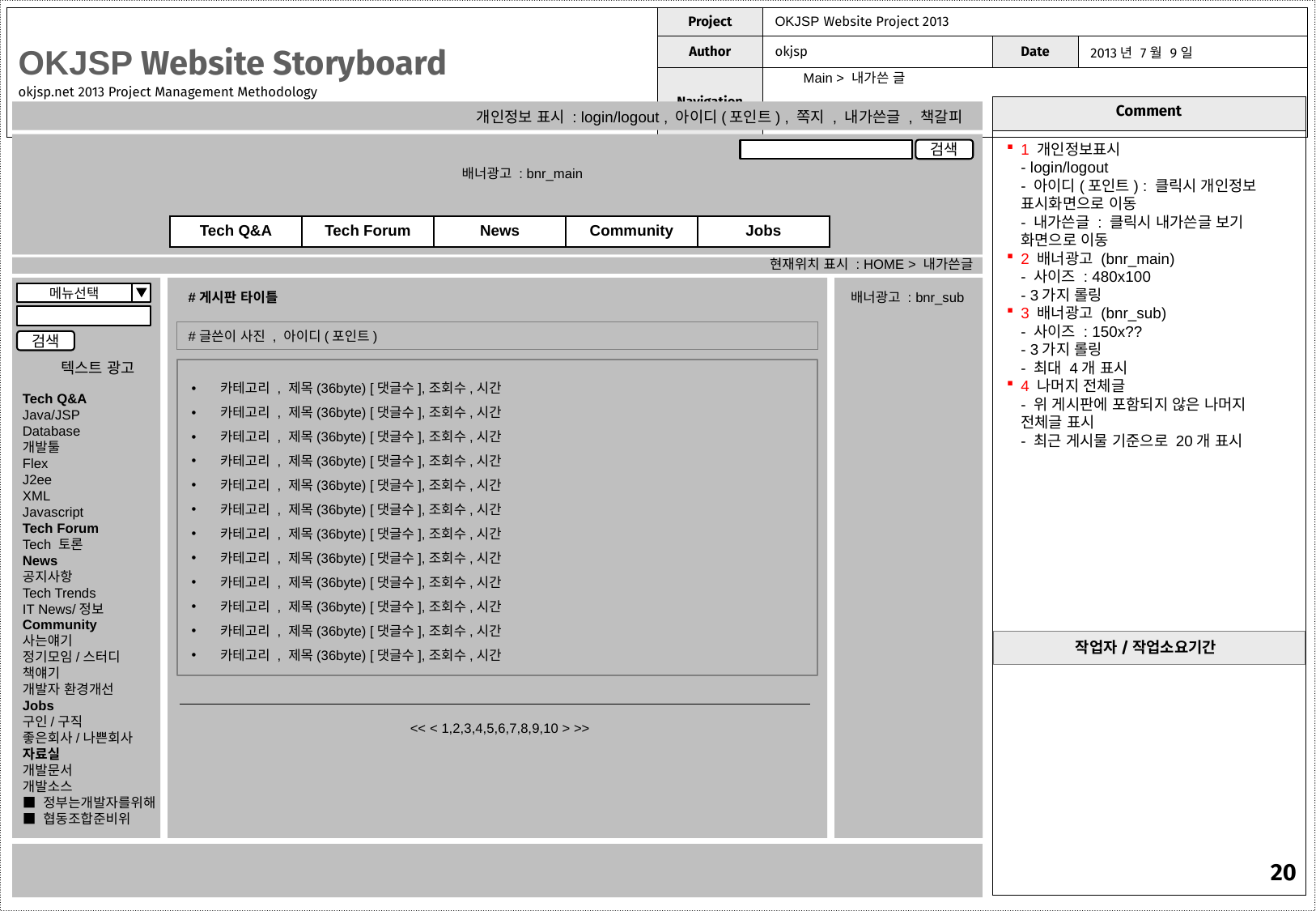

Main > 내가쓴 글

개인정보 표시 : login/logout , 아이디(포인트) , 쪽지 , 내가쓴글 , 책갈피
1 개인정보표시
- login/logout
- 아이디(포인트) : 클릭시 개인정보 표시화면으로 이동
- 내가쓴글 : 클릭시 내가쓴글 보기 화면으로 이동
2 배너광고 (bnr_main)
- 사이즈 : 480x100
- 3가지 롤링
3 배너광고 (bnr_sub)
- 사이즈 : 150x??
- 3가지 롤링
- 최대 4개 표시
4 나머지 전체글
- 위 게시판에 포함되지 않은 나머지 전체글 표시
- 최근 게시물 기준으로 20개 표시

검색
배너광고 : bnr_main
| Tech Q&A | Tech Forum | News | Community | Jobs |
| --- | --- | --- | --- | --- |
현재위치 표시 : HOME > 내가쓴글
메뉴선택

#게시판 타이틀
배너광고 : bnr_sub

#글쓴이 사진 , 아이디(포인트)
검색
텍스트 광고

카테고리 , 제목(36byte) [댓글수],조회수,시간
카테고리 , 제목(36byte) [댓글수],조회수,시간
카테고리 , 제목(36byte) [댓글수],조회수,시간
카테고리 , 제목(36byte) [댓글수],조회수,시간
카테고리 , 제목(36byte) [댓글수],조회수,시간
카테고리 , 제목(36byte) [댓글수],조회수,시간
카테고리 , 제목(36byte) [댓글수],조회수,시간
카테고리 , 제목(36byte) [댓글수],조회수,시간
카테고리 , 제목(36byte) [댓글수],조회수,시간
카테고리 , 제목(36byte) [댓글수],조회수,시간
카테고리 , 제목(36byte) [댓글수],조회수,시간
카테고리 , 제목(36byte) [댓글수],조회수,시간
Tech Q&A
Java/JSP
Database
개발툴
Flex
J2ee
XML
Javascript
Tech Forum
Tech 토론
News
공지사항
Tech Trends
IT News/정보
Community
사는얘기
정기모임/스터디
책얘기
개발자 환경개선
Jobs
구인/구직
좋은회사/나쁜회사
자료실
개발문서
개발소스
■ 정부는개발자를위해
■ 협동조합준비위
<< < 1,2,3,4,5,6,7,8,9,10 > >>
20